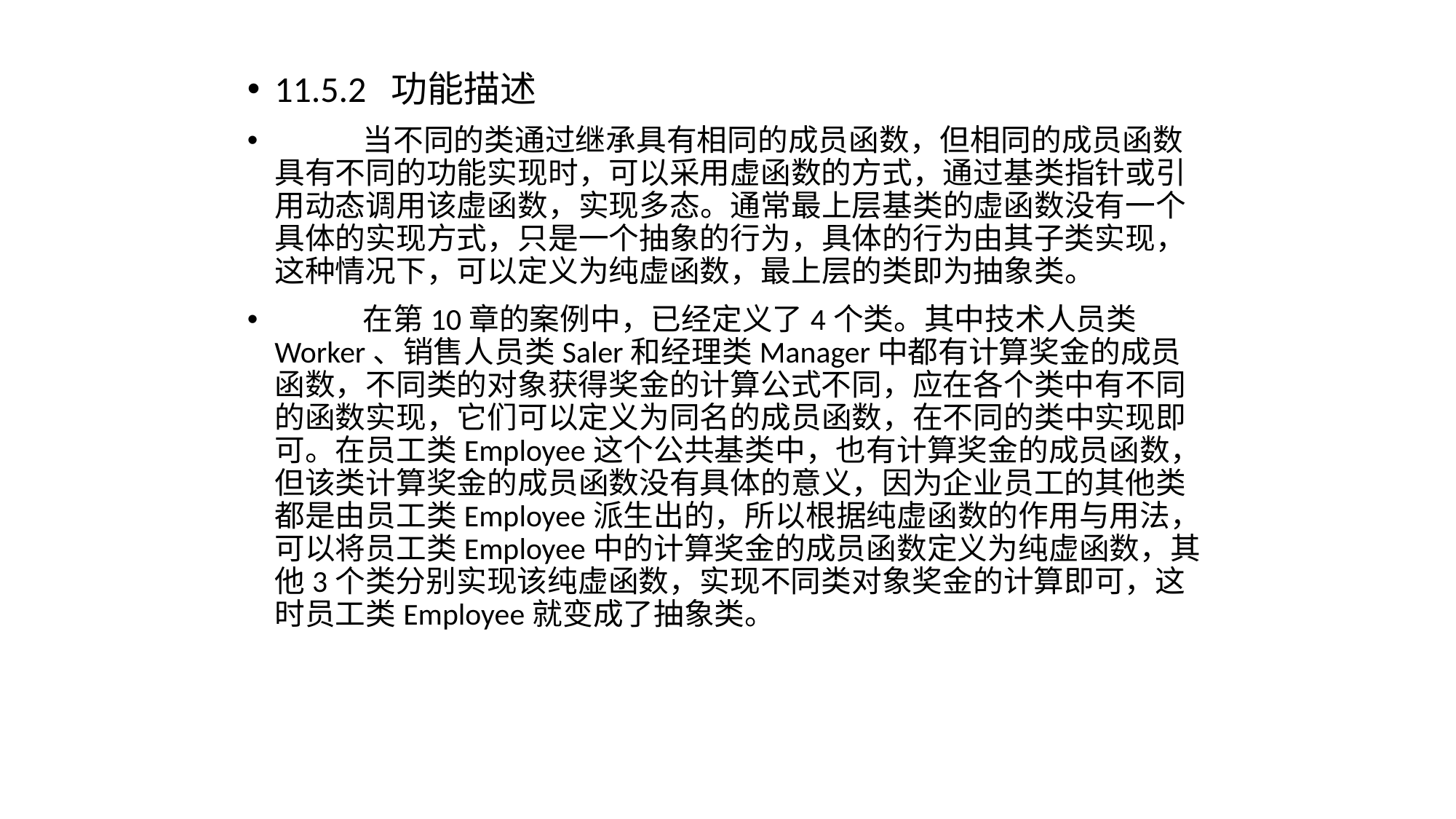

11.5.2  功能描述
            当不同的类通过继承具有相同的成员函数，但相同的成员函数具有不同的功能实现时，可以采用虚函数的方式，通过基类指针或引用动态调用该虚函数，实现多态。通常最上层基类的虚函数没有一个具体的实现方式，只是一个抽象的行为，具体的行为由其子类实现，这种情况下，可以定义为纯虚函数，最上层的类即为抽象类。
            在第10章的案例中，已经定义了4个类。其中技术人员类Worker、销售人员类Saler和经理类Manager中都有计算奖金的成员函数，不同类的对象获得奖金的计算公式不同，应在各个类中有不同的函数实现，它们可以定义为同名的成员函数，在不同的类中实现即可。在员工类Employee这个公共基类中，也有计算奖金的成员函数，但该类计算奖金的成员函数没有具体的意义，因为企业员工的其他类都是由员工类Employee派生出的，所以根据纯虚函数的作用与用法，可以将员工类Employee中的计算奖金的成员函数定义为纯虚函数，其他3个类分别实现该纯虚函数，实现不同类对象奖金的计算即可，这时员工类Employee就变成了抽象类。